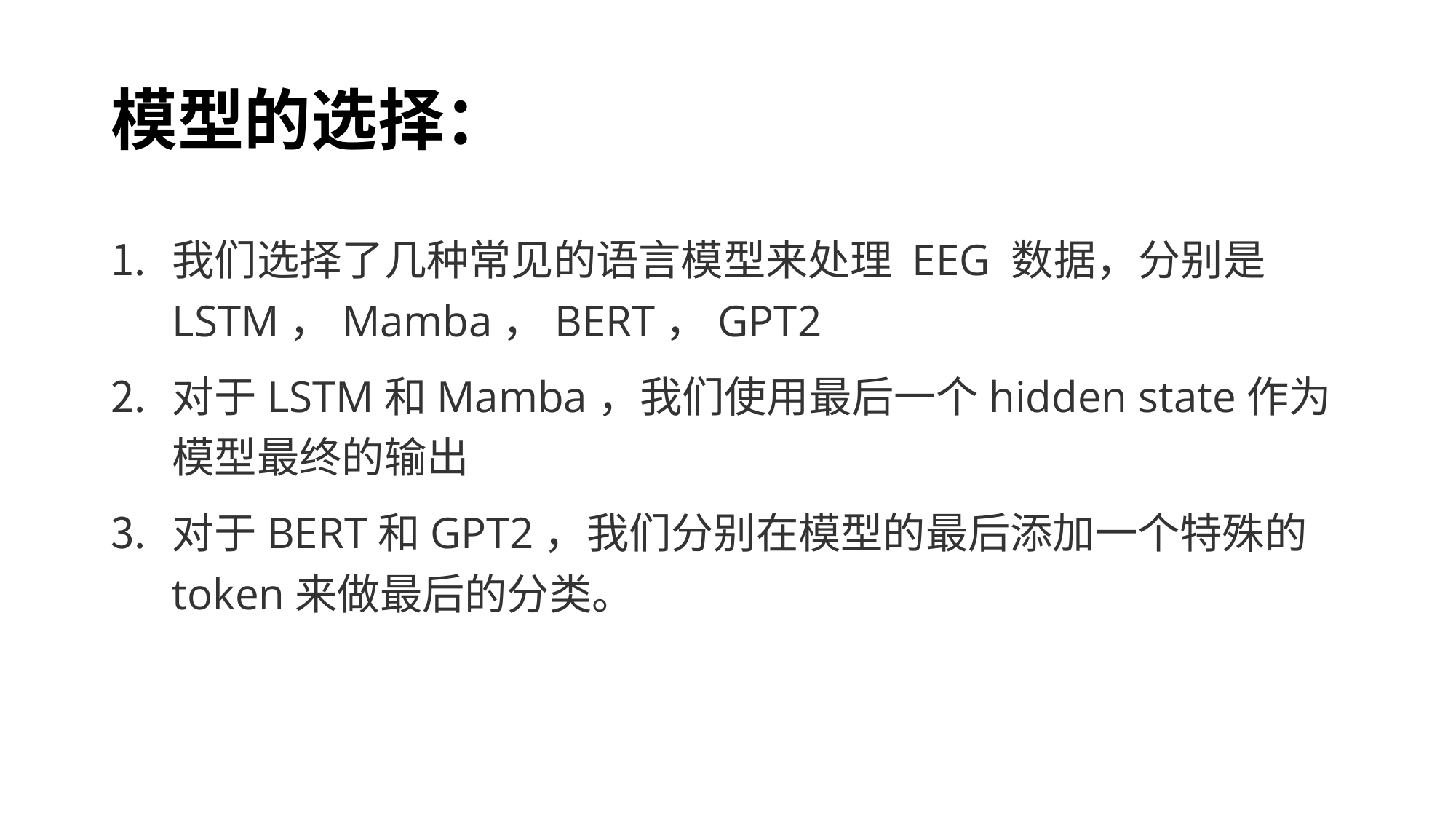

# 模型的选择：
我们选择了几种常见的语言模型来处理 EEG 数据，分别是 LSTM，Mamba，BERT，GPT2
对于LSTM和Mamba，我们使用最后一个hidden state作为模型最终的输出
对于BERT和GPT2，我们分别在模型的最后添加一个特殊的token来做最后的分类。